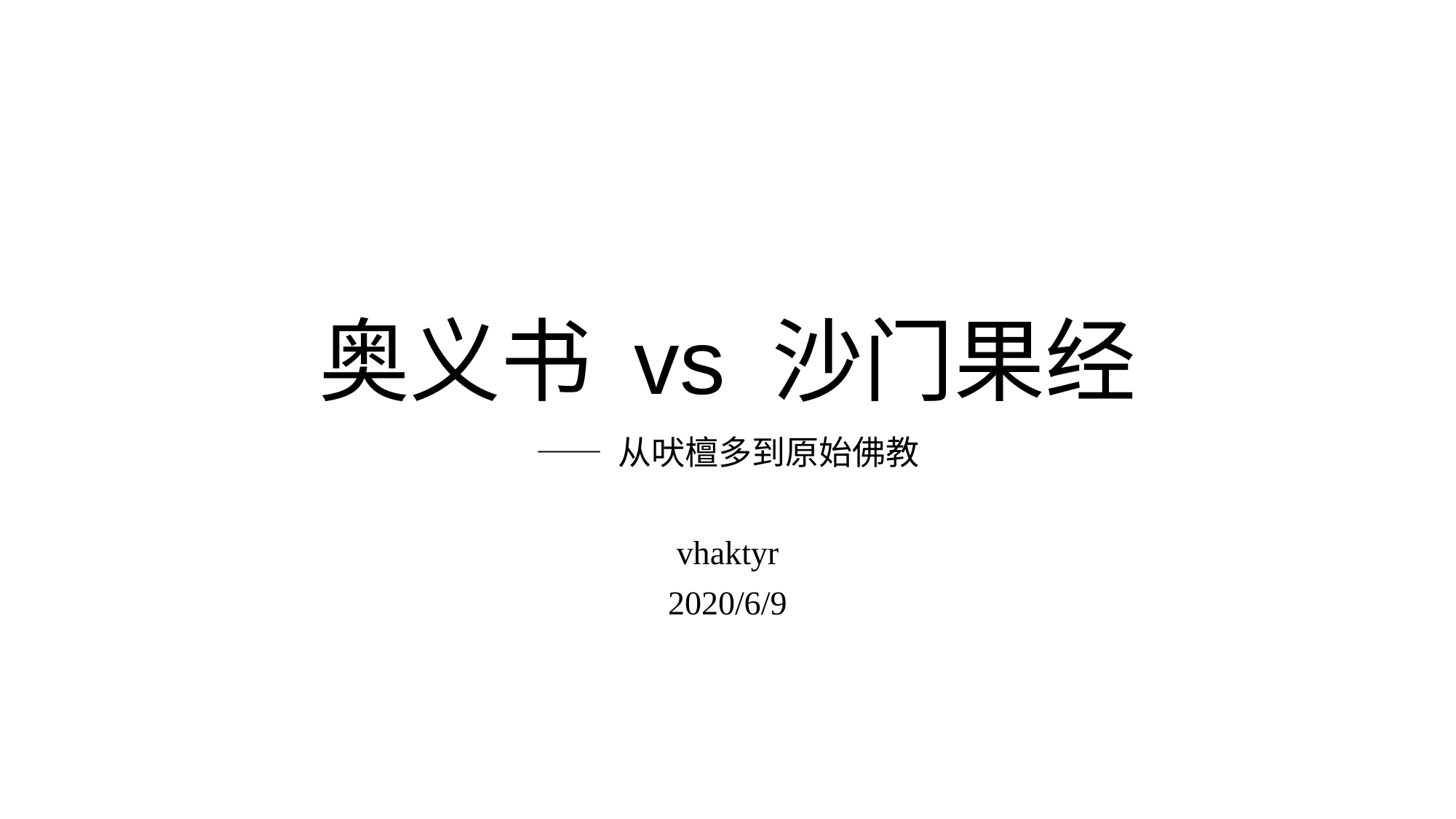

# 奥义书 vs 沙门果经
—— 从吠檀多到原始佛教

vhaktyr
2020/6/9